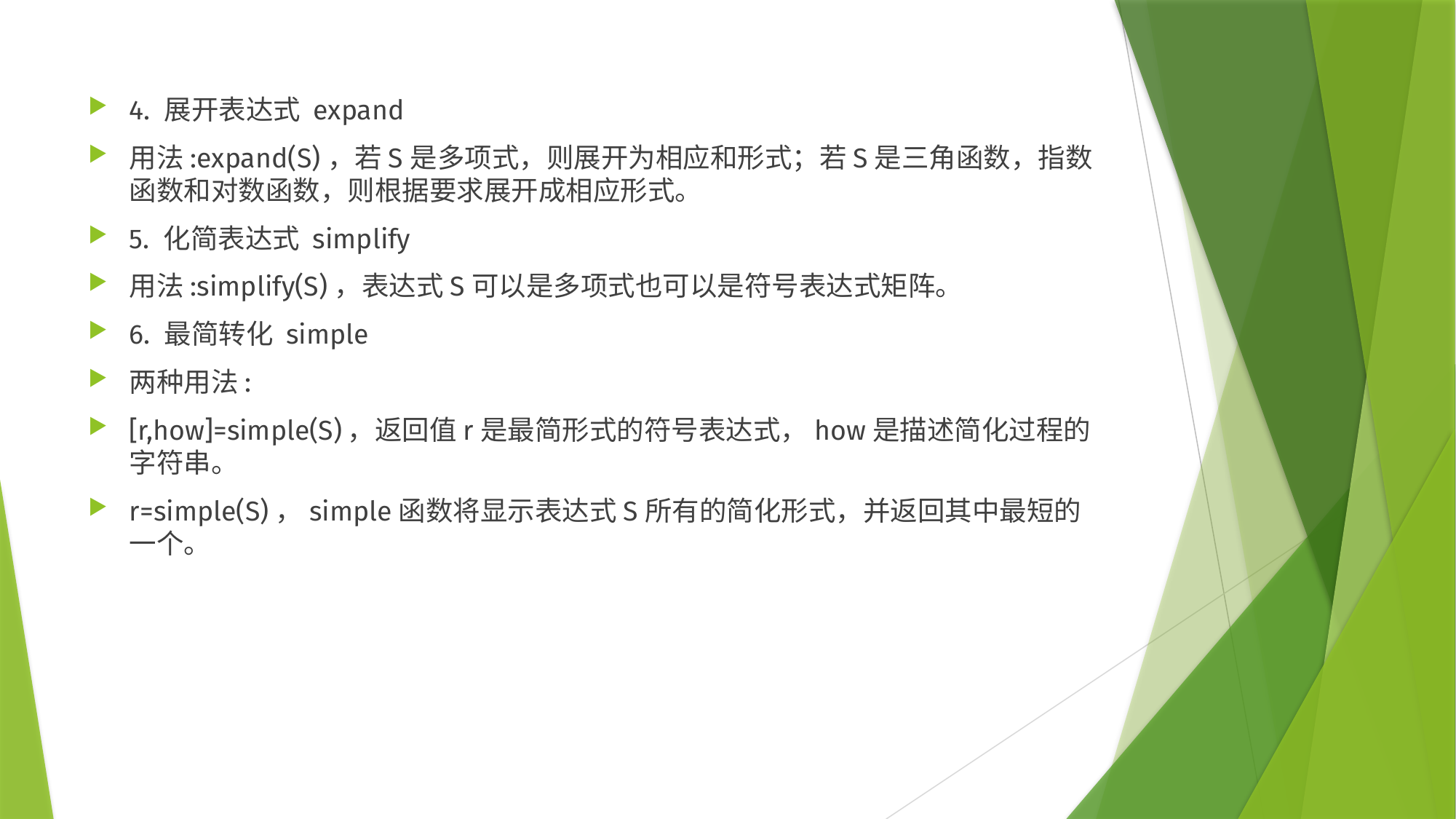

4. 展开表达式 expand
用法:expand(S)，若S是多项式，则展开为相应和形式；若S是三角函数，指数函数和对数函数，则根据要求展开成相应形式。
5. 化简表达式 simplify
用法:simplify(S)，表达式S可以是多项式也可以是符号表达式矩阵。
6. 最简转化 simple
两种用法:
[r,how]=simple(S)	，返回值r是最简形式的符号表达式，how是描述简化过程的字符串。
r=simple(S)，simple函数将显示表达式S所有的简化形式，并返回其中最短的一个。